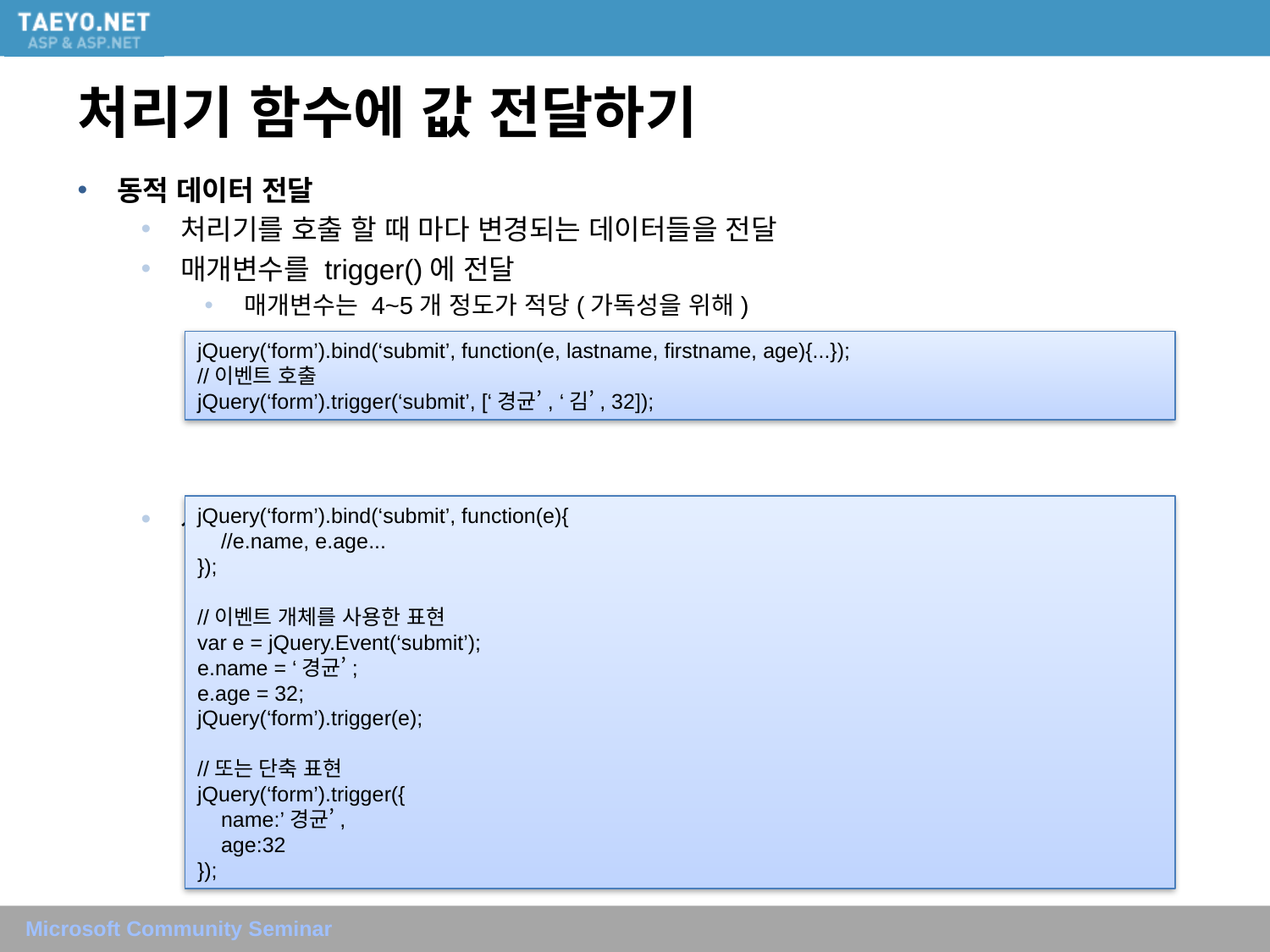

# 처리기 함수에 값 전달하기
동적 데이터 전달
처리기를 호출 할 때 마다 변경되는 데이터들을 전달
매개변수를 trigger()에 전달
매개변수는 4~5개 정도가 적당(가독성을 위해)

사용자 정의 이벤트 개체를 trigger()에 전달

jQuery(‘form’).bind(‘submit’, function(e, lastname, firstname, age){...});
//이벤트 호출
jQuery(‘form’).trigger(‘submit’, [‘경균’, ‘김’, 32]);
jQuery(‘form’).bind(‘submit’, function(e){
    //e.name, e.age...
});

//이벤트 개체를 사용한 표현
var e = jQuery.Event(‘submit’);
e.name = ‘경균’;
e.age = 32;
jQuery(‘form’).trigger(e);

//또는 단축 표현
jQuery(‘form’).trigger({
    name:’경균’,
    age:32
});